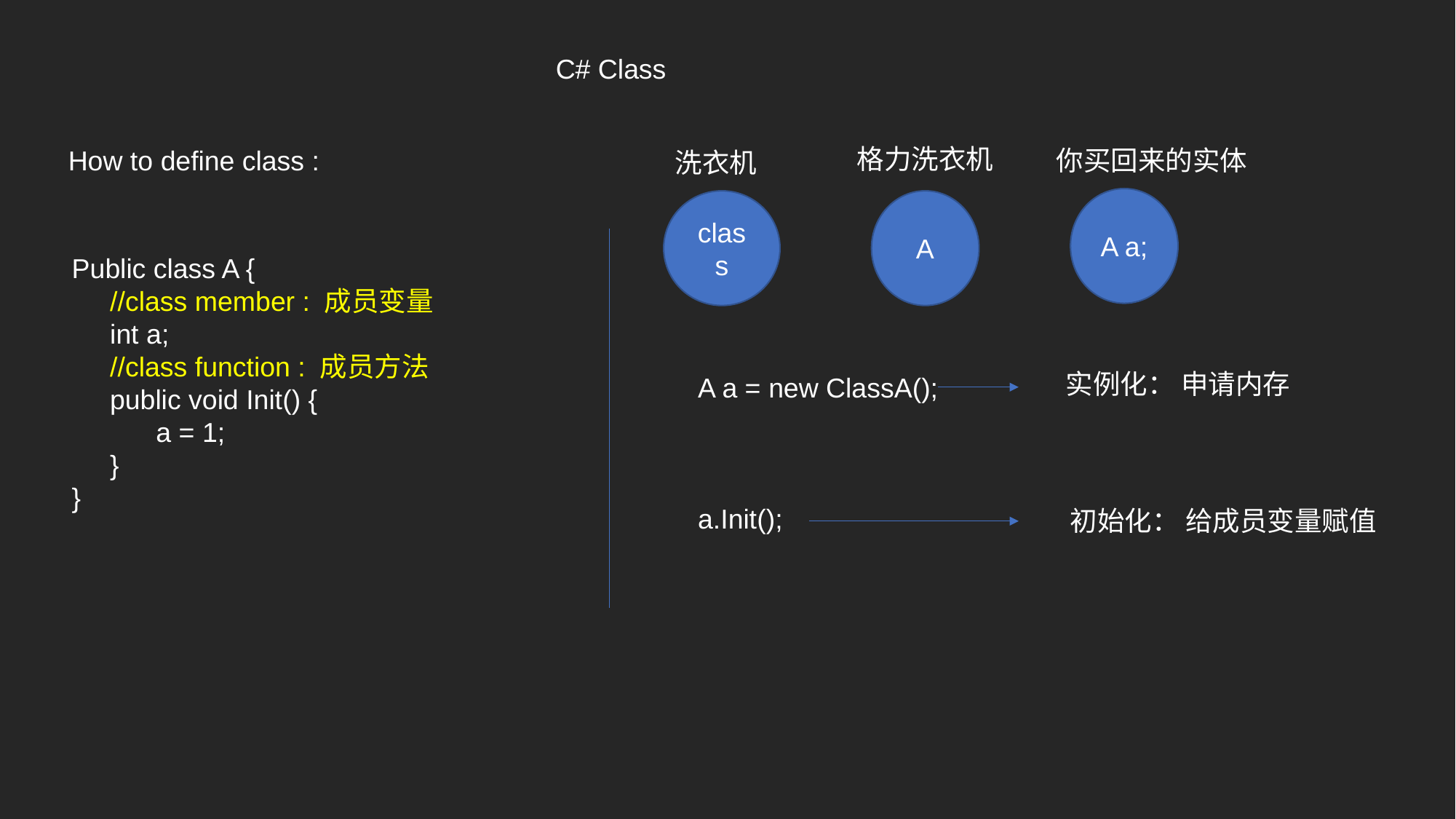

C# Class
格力洗衣机
How to define class :
你买回来的实体
洗衣机
A a;
A
class
Public class A {
     //class member : 成员变量
     int a;
     //class function : 成员方法
     public void Init() {
           a = 1;
     }
}
实例化： 申请内存
A a = new ClassA();

a.Init();
初始化： 给成员变量赋值